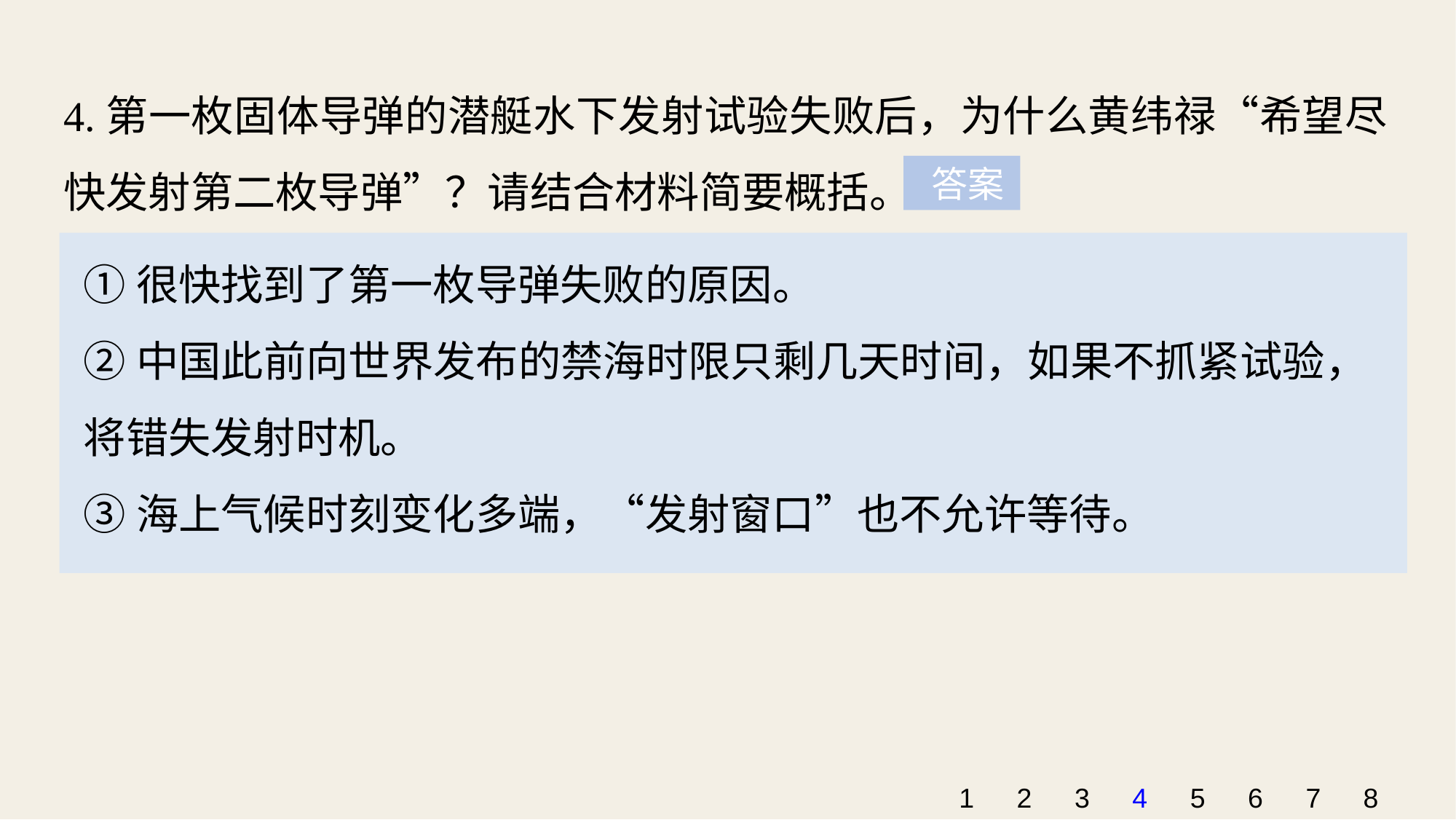

4.第一枚固体导弹的潜艇水下发射试验失败后，为什么黄纬禄“希望尽快发射第二枚导弹”？请结合材料简要概括。
 答案
①很快找到了第一枚导弹失败的原因。
②中国此前向世界发布的禁海时限只剩几天时间，如果不抓紧试验，将错失发射时机。
③海上气候时刻变化多端，“发射窗口”也不允许等待。

1
2
3
4
5
6
7
8